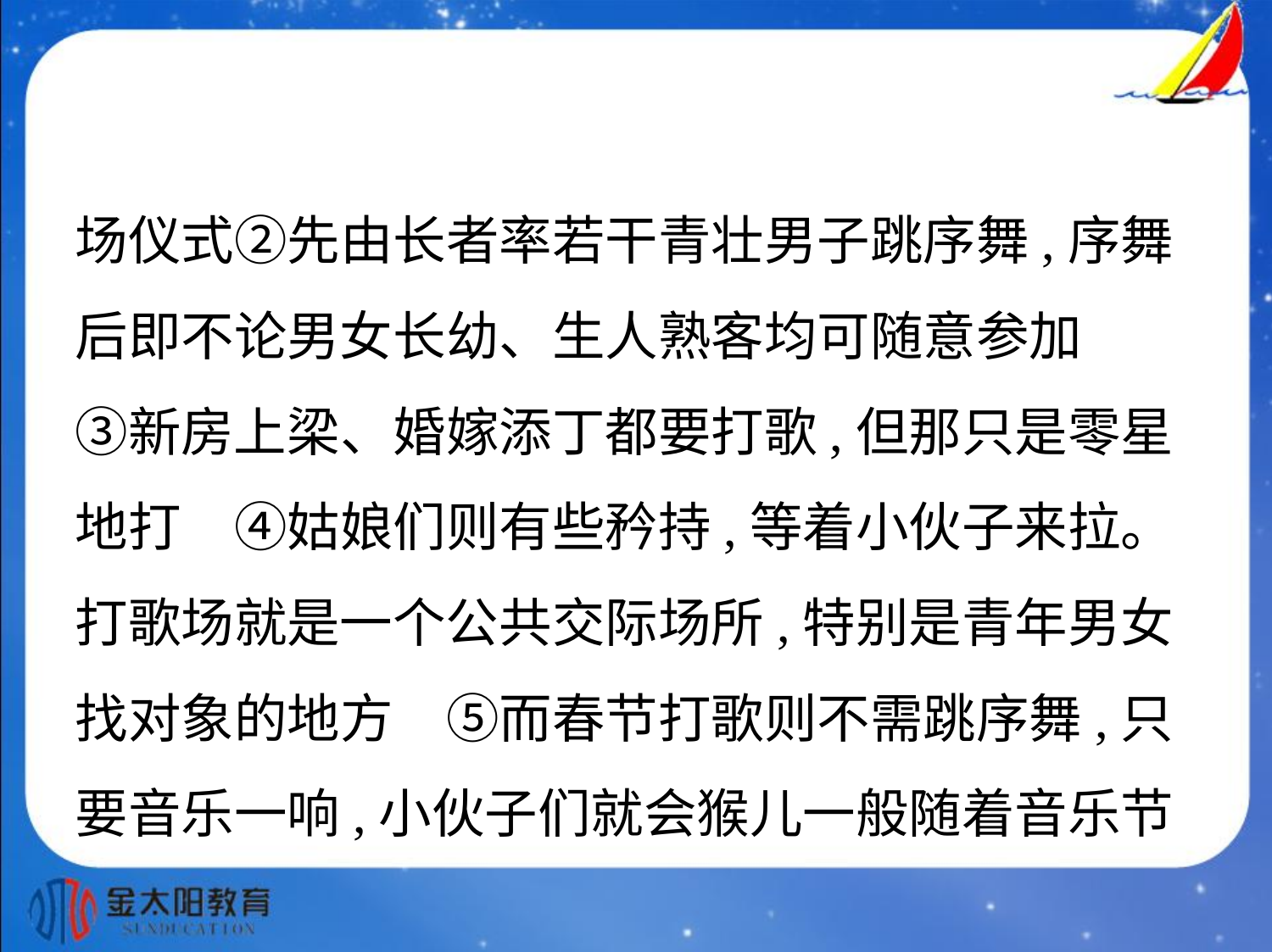

场仪式②先由长者率若干青壮男子跳序舞,序舞
后即不论男女长幼、生人熟客均可随意参加    
③新房上梁、婚嫁添丁都要打歌,但那只是零星
地打　④姑娘们则有些矜持,等着小伙子来拉。
打歌场就是一个公共交际场所,特别是青年男女
找对象的地方　⑤而春节打歌则不需跳序舞,只
要音乐一响,小伙子们就会猴儿一般随着音乐节